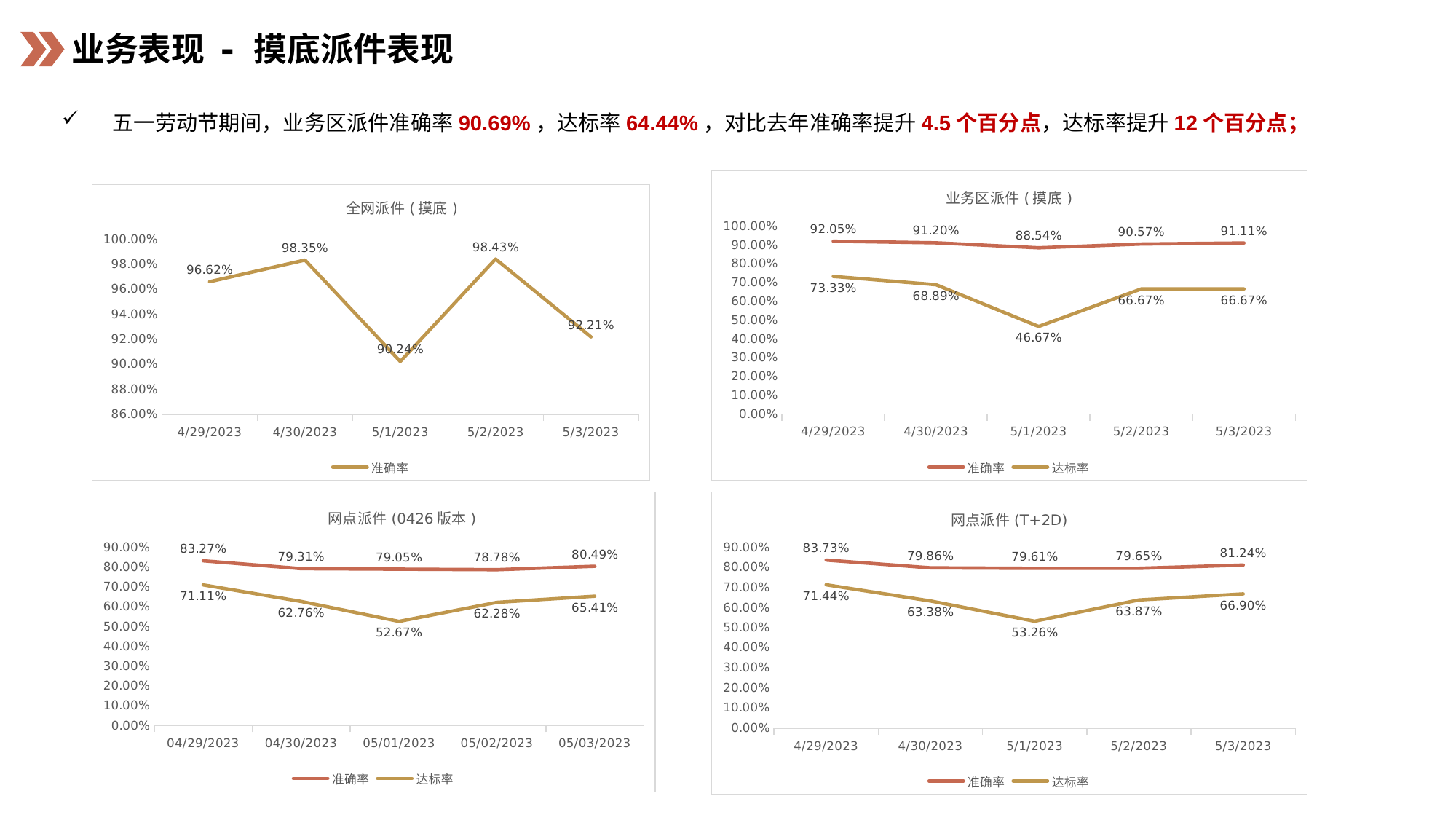

业务表现 - 摸底派件表现

 五一劳动节期间，业务区派件准确率90.69%，达标率64.44%，对比去年准确率提升4.5个百分点，达标率提升12个百分点；

### Chart: 业务区派件(摸底)

| Category | 准确率 | 达标率 |
|---|---|---|
| 45045 | 0.920500452214663 | 0.733333333333333 |
| 45046 | 0.91200233946209 | 0.688888888888889 |
| 45047 | 0.885388982558784 | 0.466666666666667 |
| 45048 | 0.905737436121189 | 0.666666666666667 |
| 45049 | 0.911094490221531 | 0.666666666666667 |

### Chart: 全网派件(摸底)

| Category | 准确率 |
|---|---|
| 45045 | 0.966218989748057 |
| 45046 | 0.983537651119575 |
| 45047 | 0.902357665790944 |
| 45048 | 0.984348455870295 |
| 45049 | 0.922061501701119 |

### Chart: 网点派件(0426版本)

| Category | 准确率 | 达标率 |
|---|---|---|
| 45045 | 0.83270845849313 | 0.711149270207286 |
| 45046 | 0.793142978718324 | 0.627611431405368 |
| 45047 | 0.790452538185449 | 0.526671209962208 |
| 45048 | 0.787830548038262 | 0.622754861885297 |
| 45049 | 0.804938181978815 | 0.654089219330855 |

### Chart: 网点派件(T+2D)

| Category | 准确率 | 达标率 |
|---|---|---|
| 45045 | 0.837264871469433 | 0.714382091383011 |
| 45046 | 0.798630661297509 | 0.633800198314328 |
| 45047 | 0.796114980733081 | 0.532606676162755 |
| 45048 | 0.796463407223511 | 0.638744427934621 |
| 45049 | 0.812373249848434 | 0.669019753545111 |